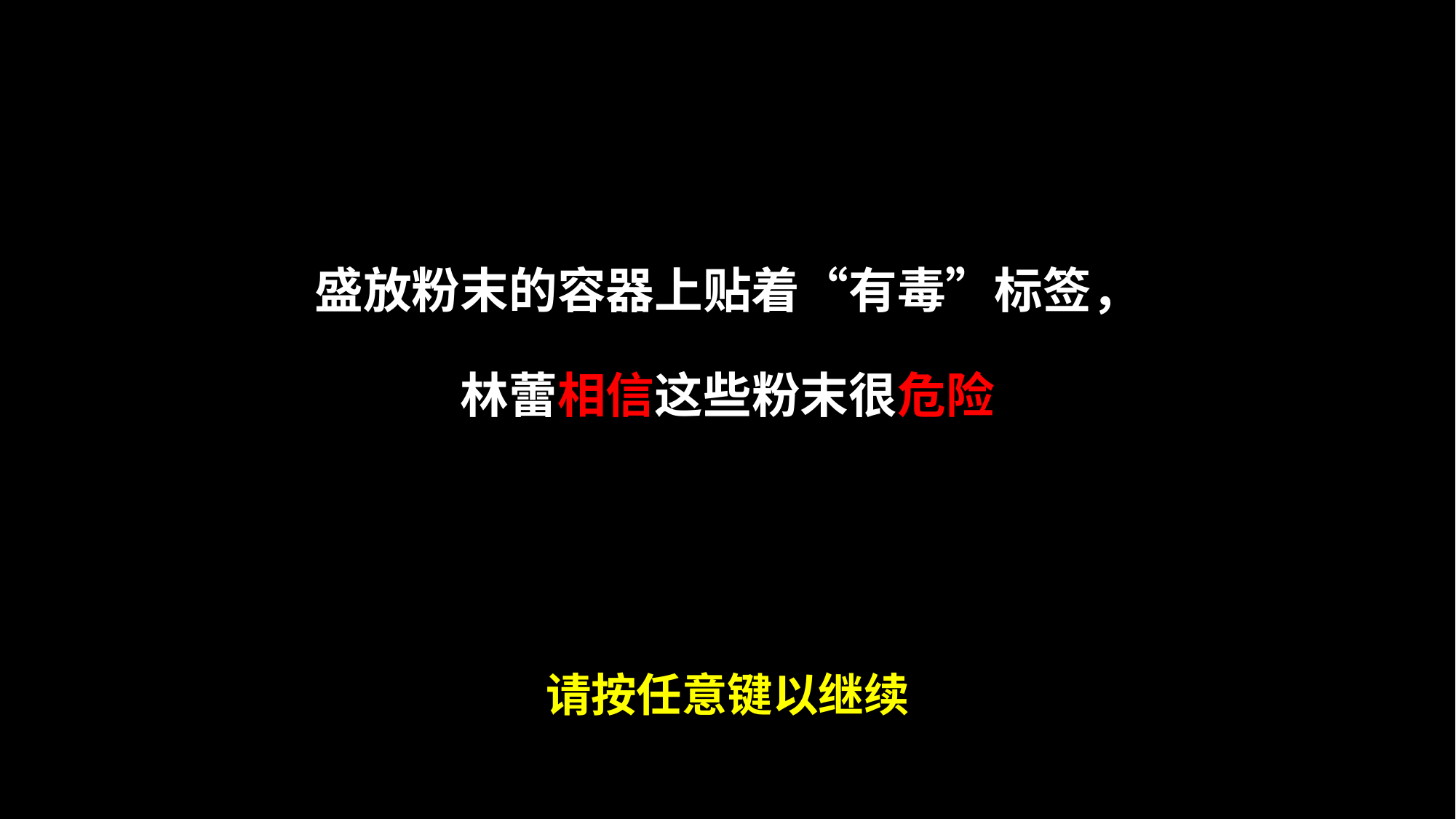

# 盛放粉末的容器上贴着“有毒”标签， 林蕾相信这些粉末很危险
请按任意键以继续